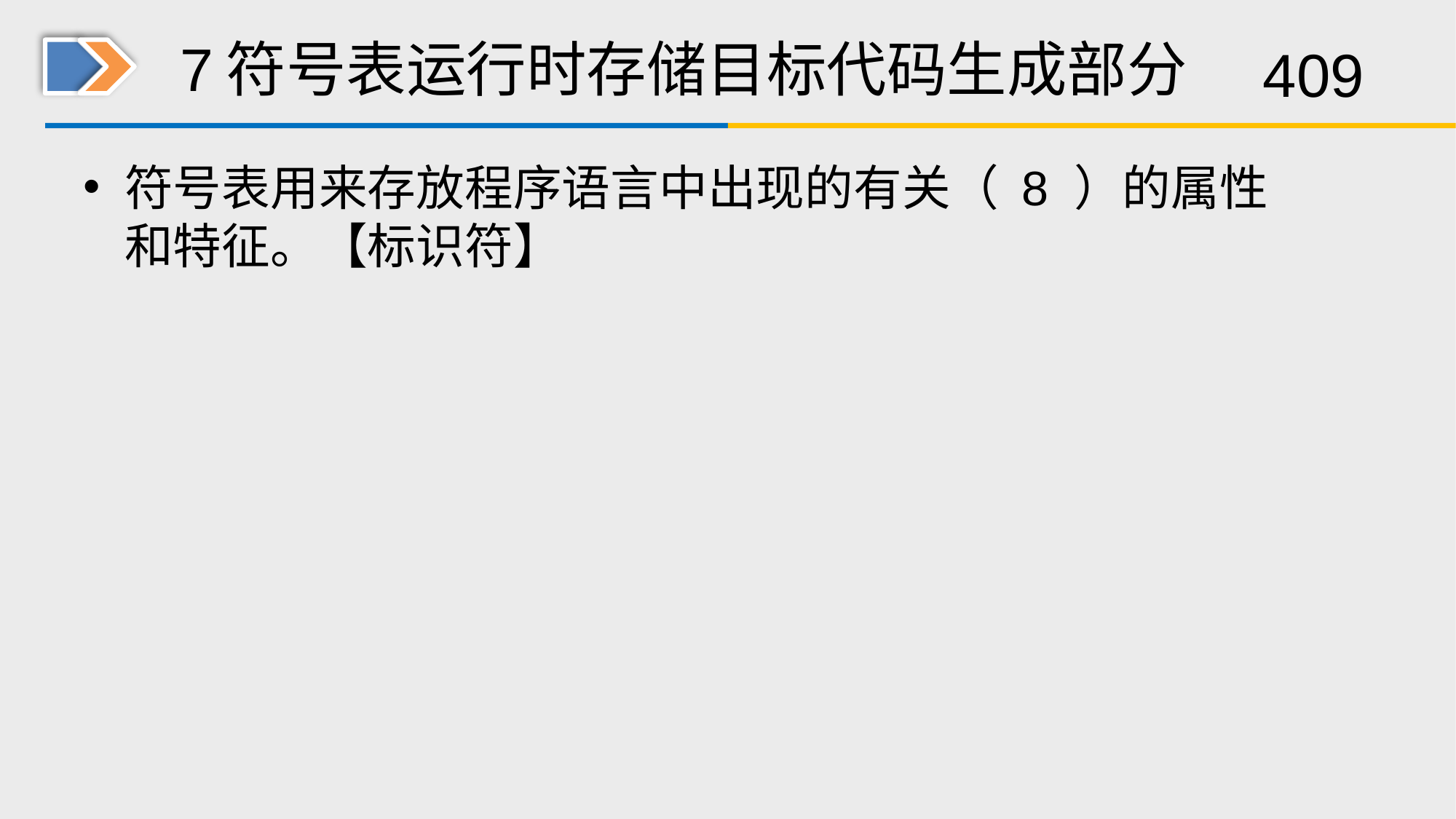

# 7符号表运行时存储目标代码生成部分
409
符号表用来存放程序语言中出现的有关（ 8 ）的属性和特征。【标识符】